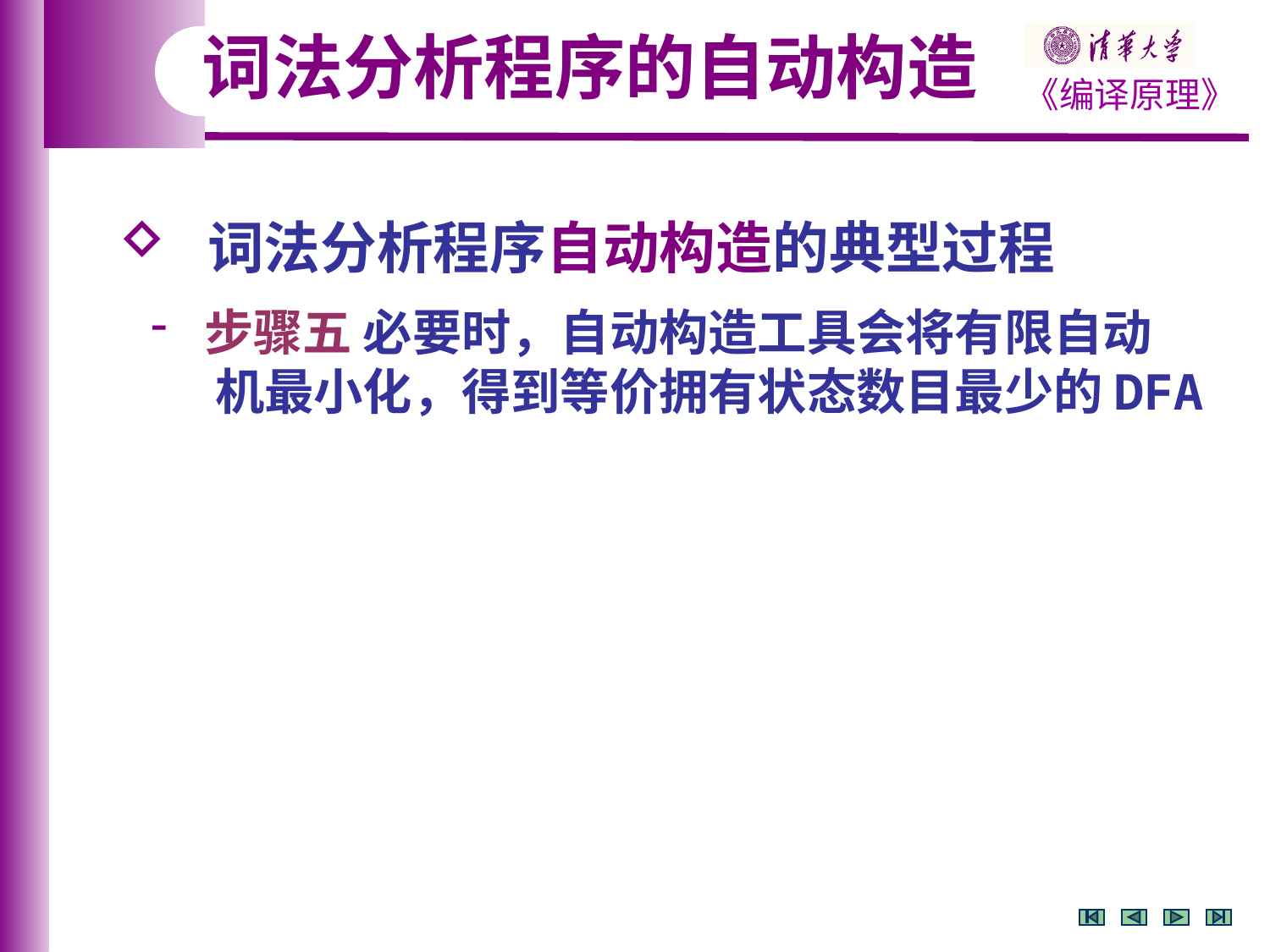

词法分析程序的自动构造
  词法分析程序自动构造的典型过程

 步骤五 必要时，自动构造工具会将有限自动
  机最小化，得到等价拥有状态数目最少的DFA